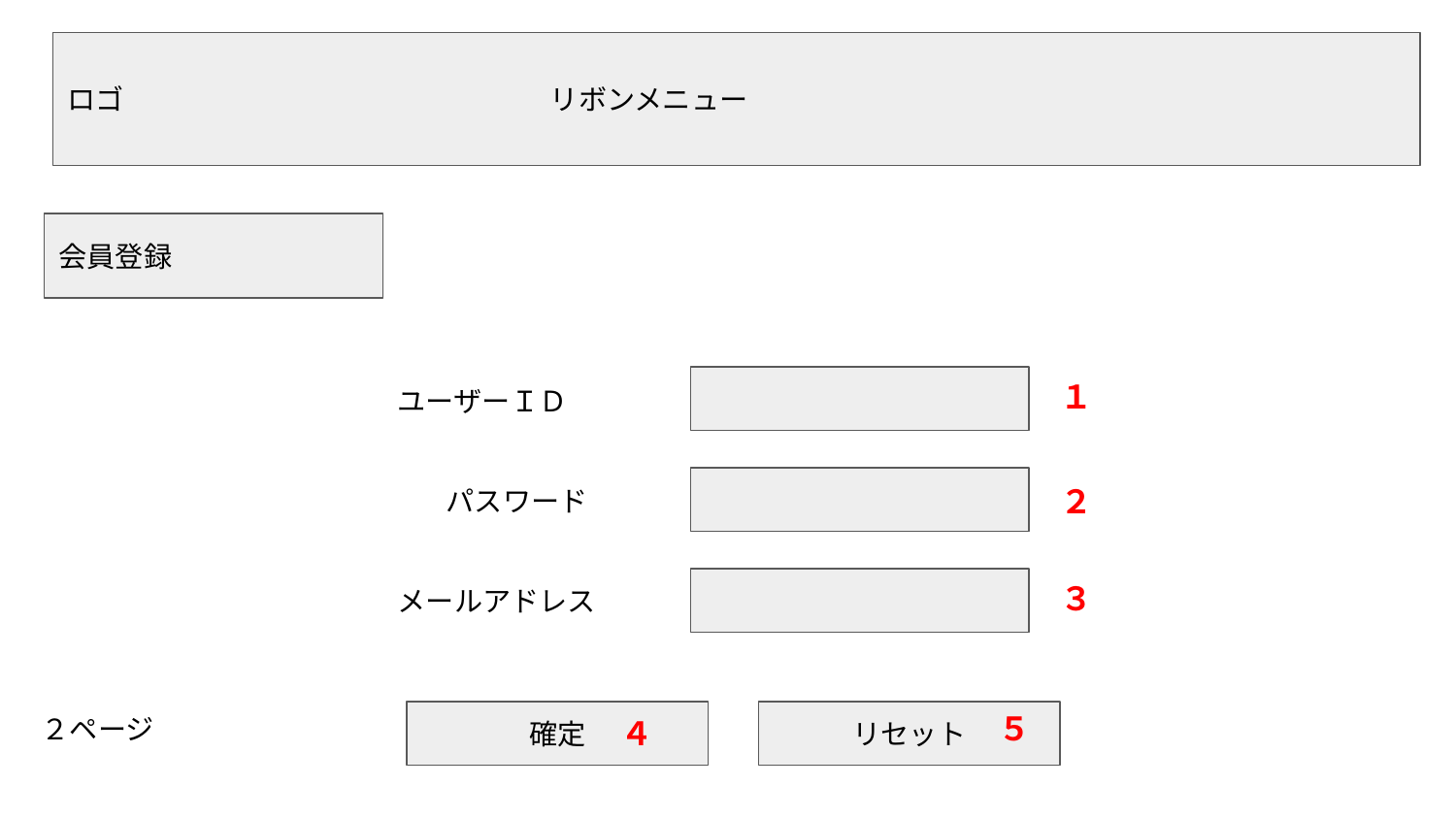

ロゴ　　　　　　　　　　　　　　　リボンメニュー
会員登録
１

ユーザーＩＤ
２

パスワード

３
メールアドレス

５
２ページ
４
確定
リセット